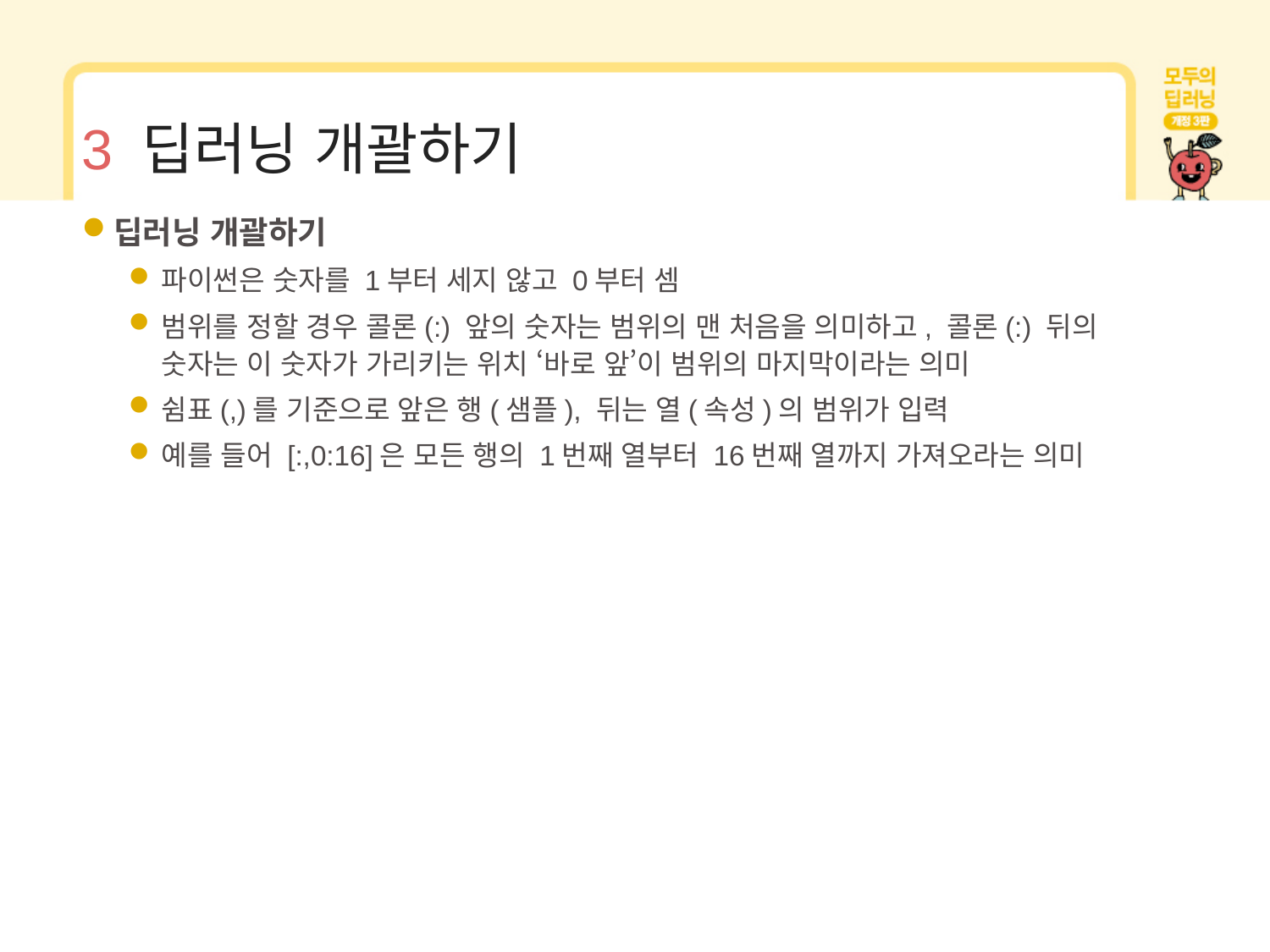

# 3 딥러닝 개괄하기
딥러닝 개괄하기
파이썬은 숫자를 1부터 세지 않고 0부터 셈
범위를 정할 경우 콜론(:) 앞의 숫자는 범위의 맨 처음을 의미하고, 콜론(:) 뒤의 숫자는 이 숫자가 가리키는 위치 ‘바로 앞’이 범위의 마지막이라는 의미
쉼표(,)를 기준으로 앞은 행(샘플), 뒤는 열(속성)의 범위가 입력
예를 들어 [:,0:16]은 모든 행의 1번째 열부터 16번째 열까지 가져오라는 의미